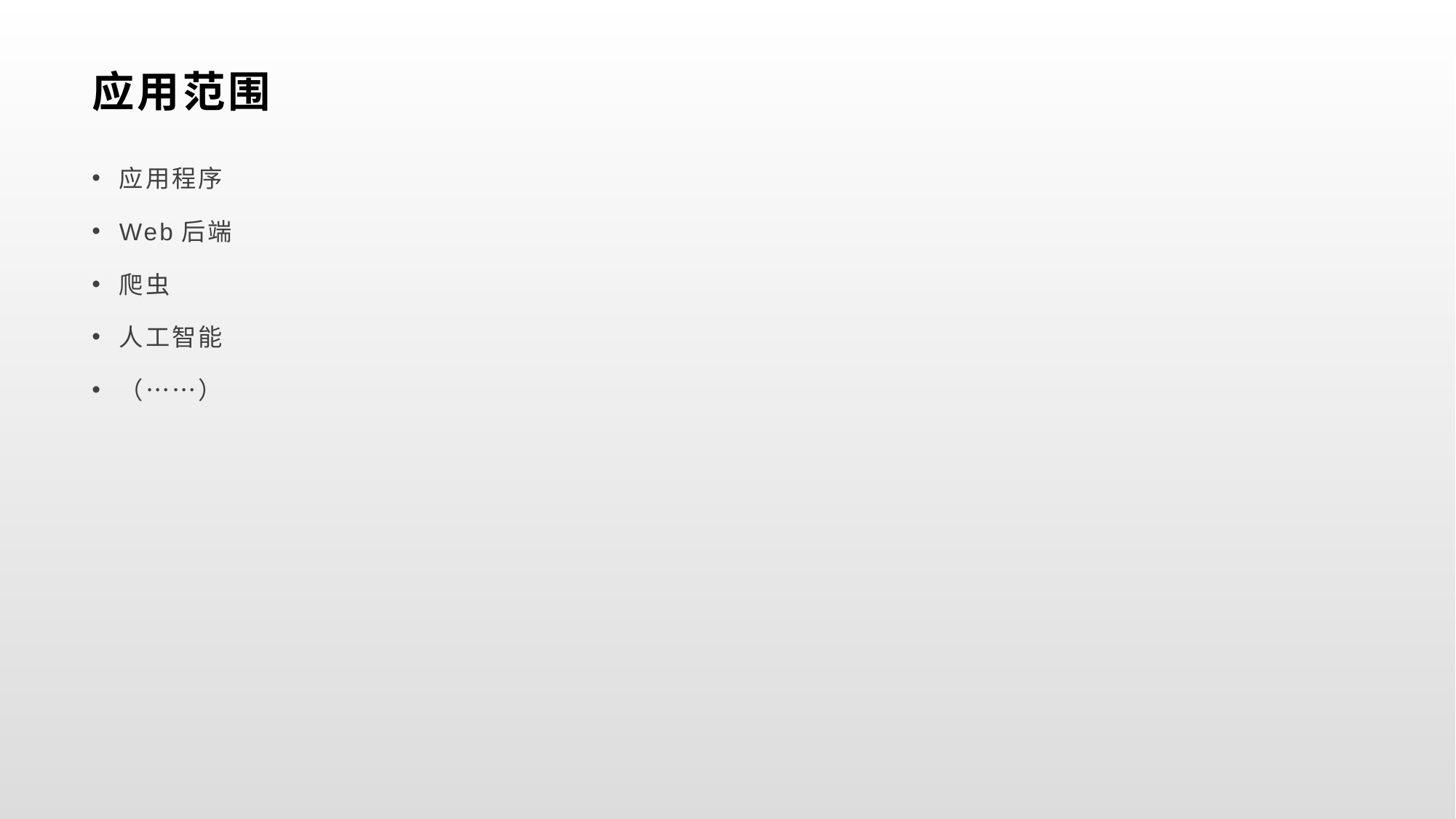

# 应用范围
应用程序
Web后端
爬虫
人工智能
（……）